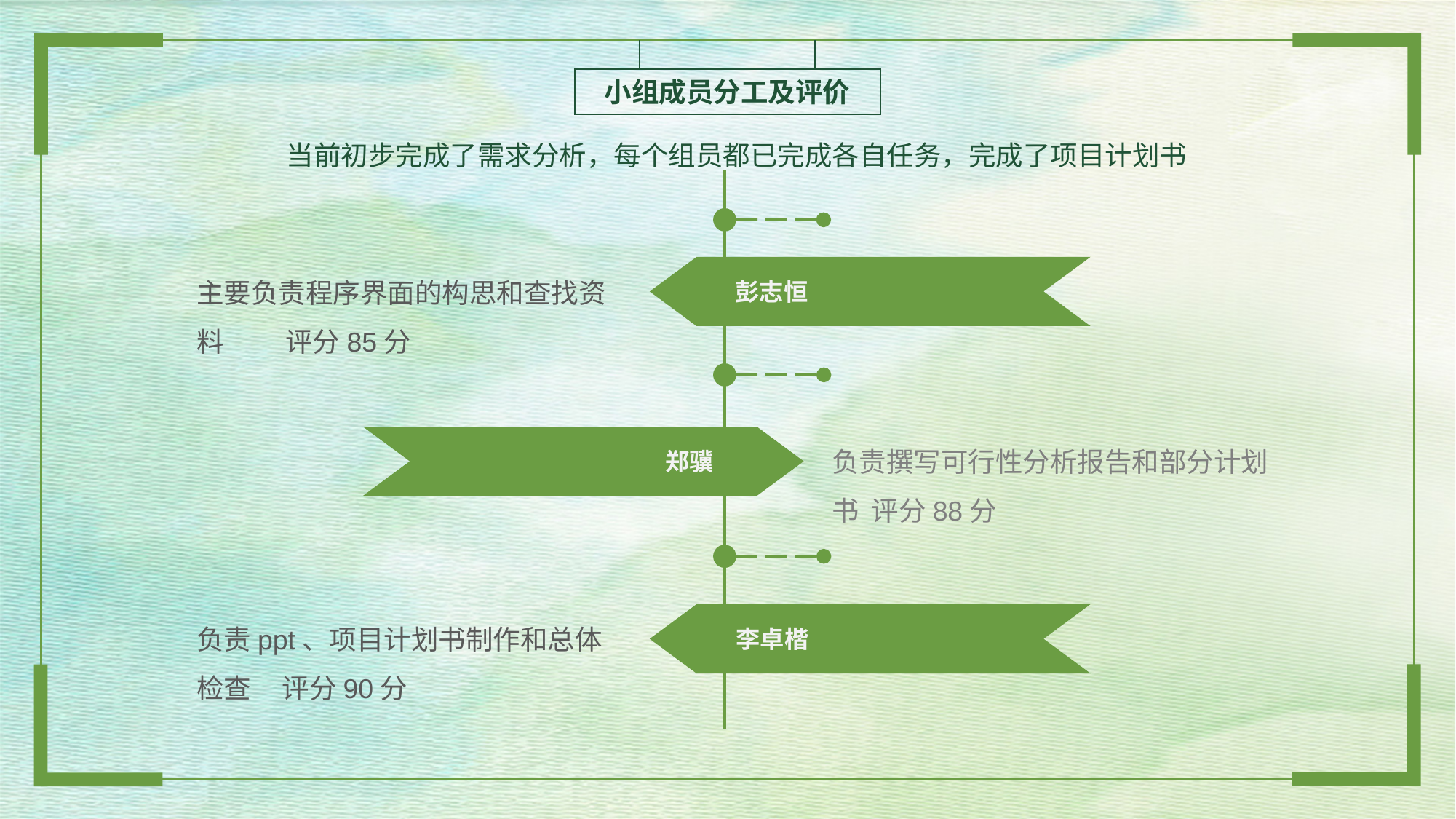

小组成员分工及评价
当前初步完成了需求分析，每个组员都已完成各自任务，完成了项目计划书

主要负责程序界面的构思和查找资料          评分85分

彭志恒

负责撰写可行性分析报告和部分计划书  评分88分

郑骥

负责ppt、项目计划书制作和总体检查     评分90分

李卓楷